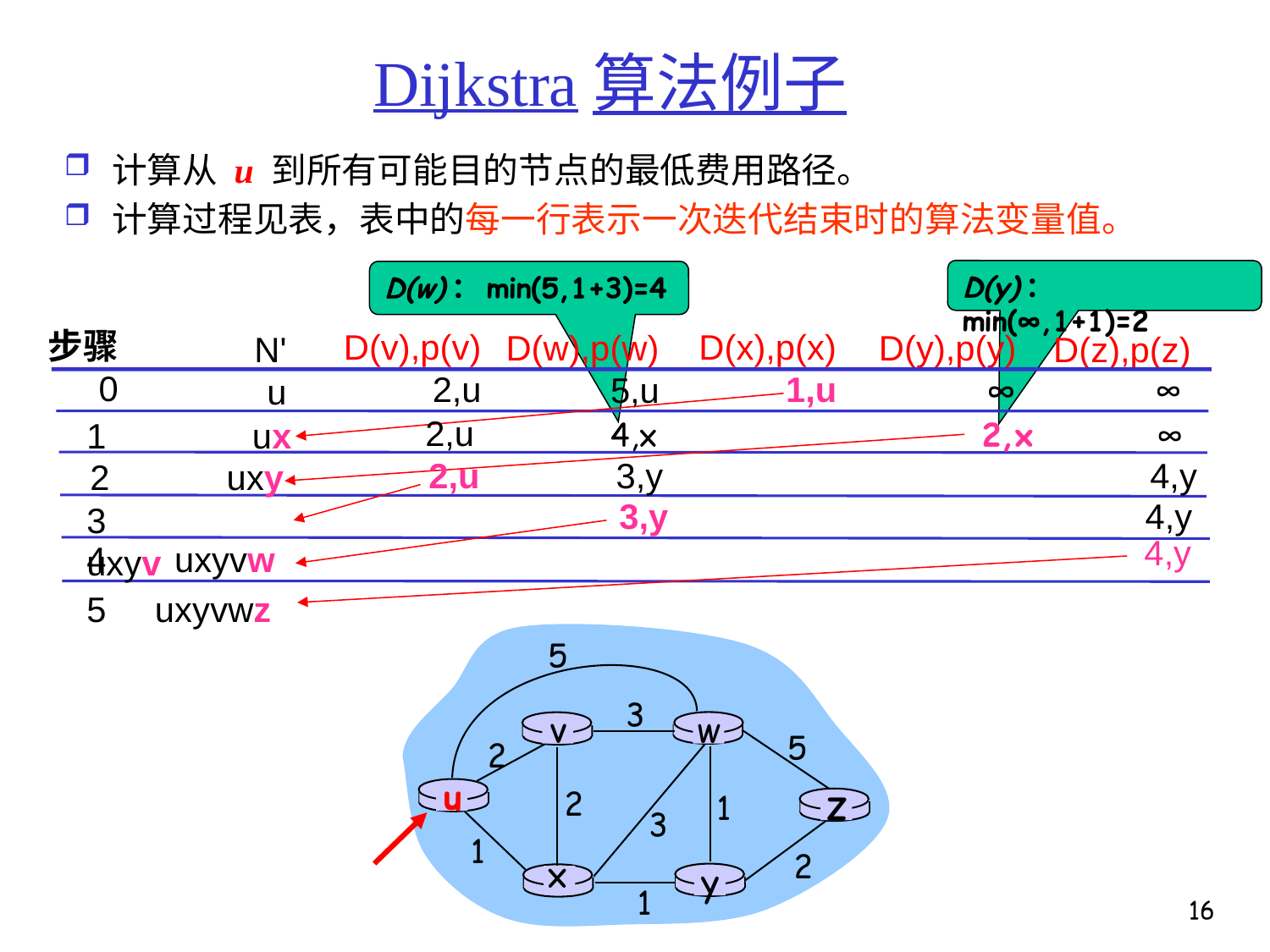

# Dijkstra算法例子
计算从 u 到所有可能目的节点的最低费用路径。
计算过程见表，表中的每一行表示一次迭代结束时的算法变量值。
D(y)：min(∞,1+1)=2
D(w)：min(5,1+3)=4
步骤
   0

D(v),p(v)
2,u

D(x),p(x)
1,u
D(w),p(w)
5,u

D(y),p(y)
∞

N'
u

D(z),p(z)
∞

4,y

2,u              4,x                                  2,x            ∞
1               ux

2,u              3,y                                                  4,y
2            uxy

3,y                                                 4,y
3          uxyv

4       uxyvw

5     uxyvwz

5

3
v

w

5

2

u

z

2

1

3

1
2
x

y

1

16